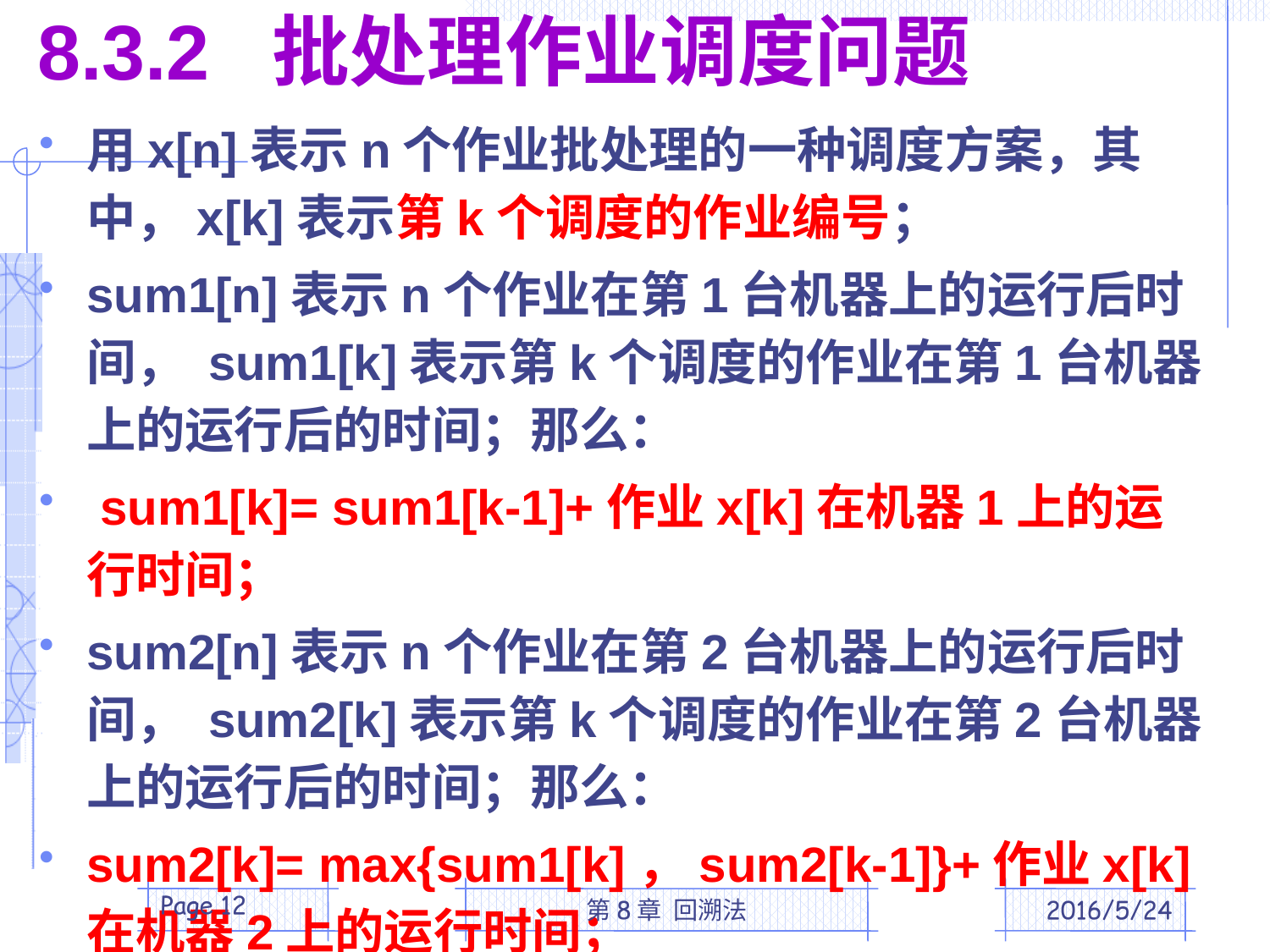

8.3.2  批处理作业调度问题
用x[n]表示n个作业批处理的一种调度方案，其中，x[k]表示第k个调度的作业编号；
sum1[n]表示n个作业在第1台机器上的运行后时间， sum1[k]表示第k个调度的作业在第1台机器上的运行后的时间；那么：
 sum1[k]= sum1[k-1]+作业x[k]在机器1上的运行时间；
sum2[n]表示n个作业在第2台机器上的运行后时间， sum2[k]表示第k个调度的作业在第2台机器上的运行后的时间；那么：
sum2[k]= max{sum1[k]，sum2[k-1]}+作业x[k]在机器2上的运行时间；

Page 12
第8章  回溯法
2016/5/24